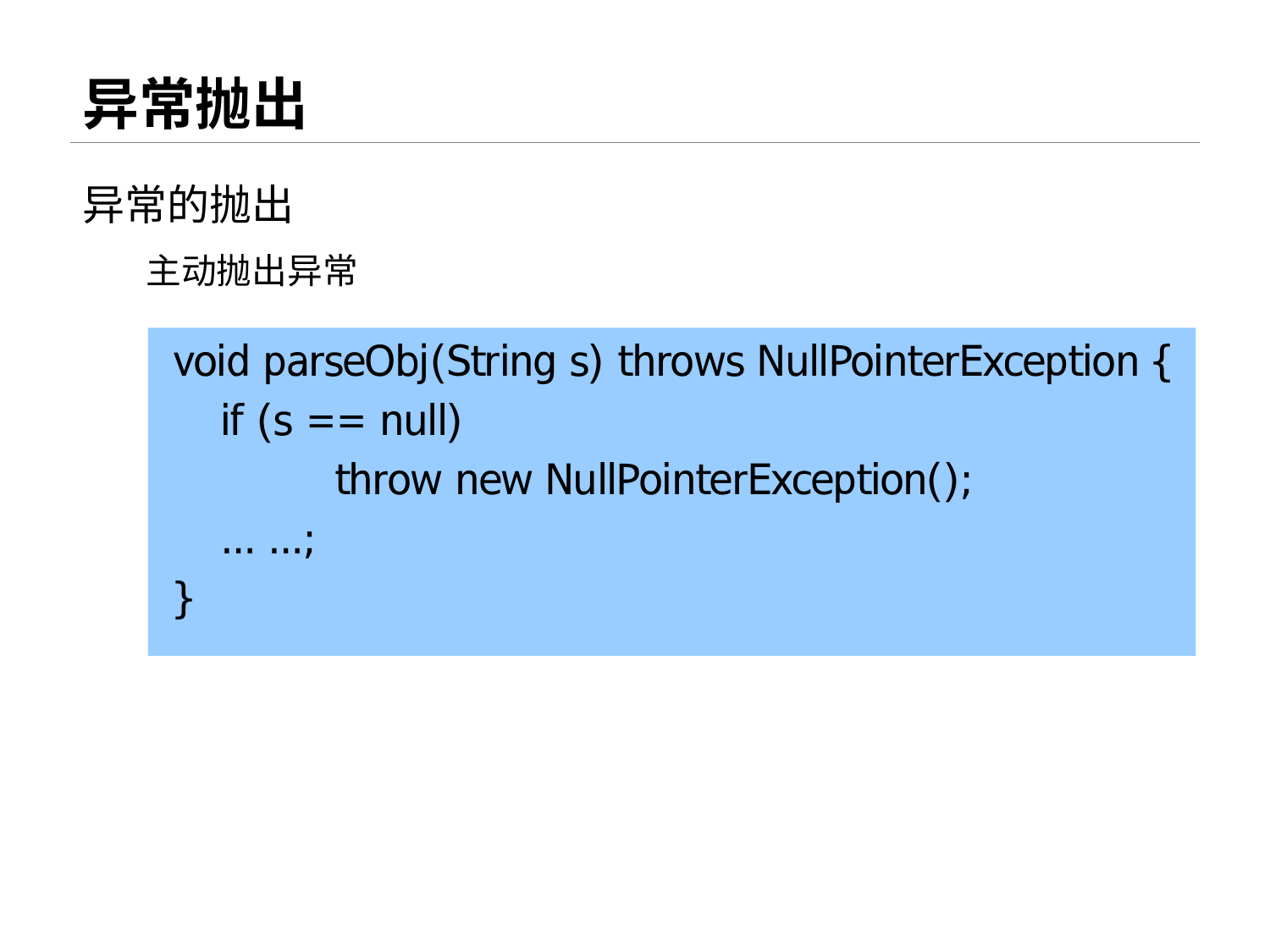

# 异常抛出
异常的抛出
主动抛出异常
 void parseObj(String s) throws NullPointerException {
   	 if (s == null)
   	 	throw new NullPointerException();
   	 … …;
 }
45